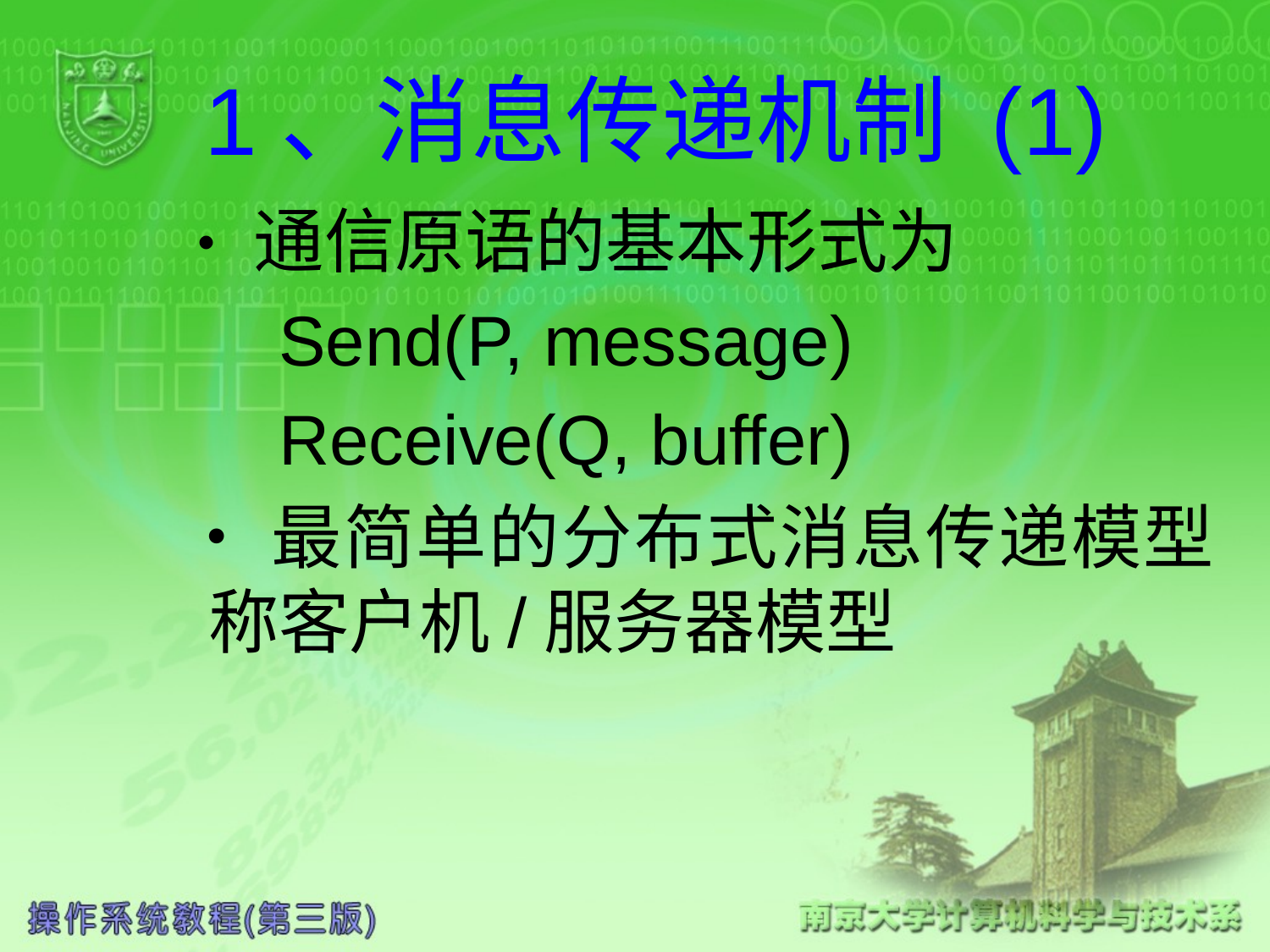

# 1、消息传递机制 (1)
 •通信原语的基本形式为
      Send(P, message)
      Receive(Q, buffer)
 •最简单的分布式消息传递模型称客户机/服务器模型